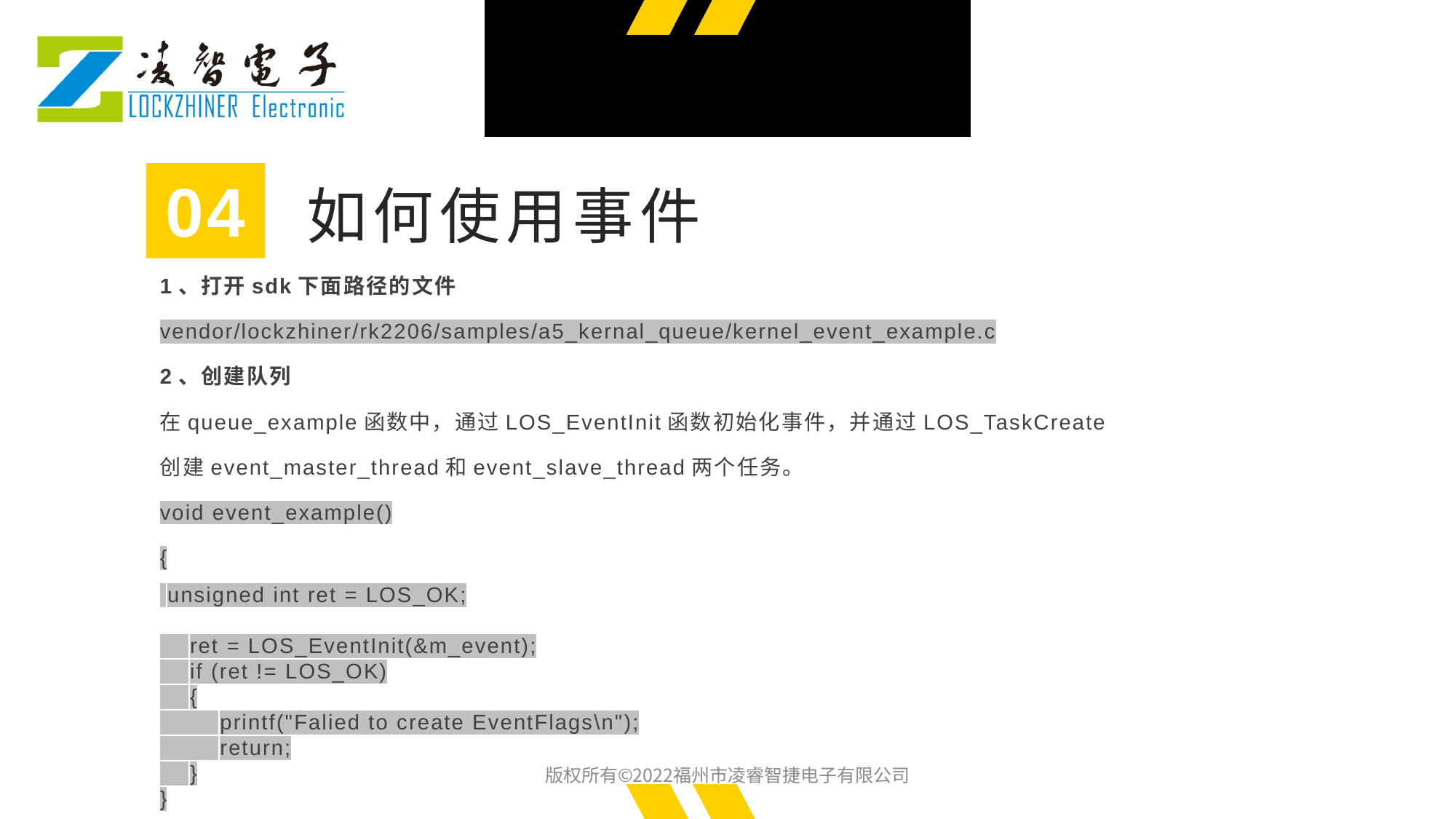

04
如何使用事件
1、打开sdk下面路径的文件
vendor/lockzhiner/rk2206/samples/a5_kernal_queue/kernel_event_example.c
2、创建队列
在queue_example函数中，通过LOS_EventInit函数初始化事件，并通过LOS_TaskCreate
创建event_master_thread和event_slave_thread两个任务。
void event_example()
{
 unsigned int ret = LOS_OK;

    ret = LOS_EventInit(&m_event);
    if (ret != LOS_OK)
    {
        printf("Falied to create EventFlags\n");
        return;
    }
}
版权所有©2022福州市凌睿智捷电子有限公司
13